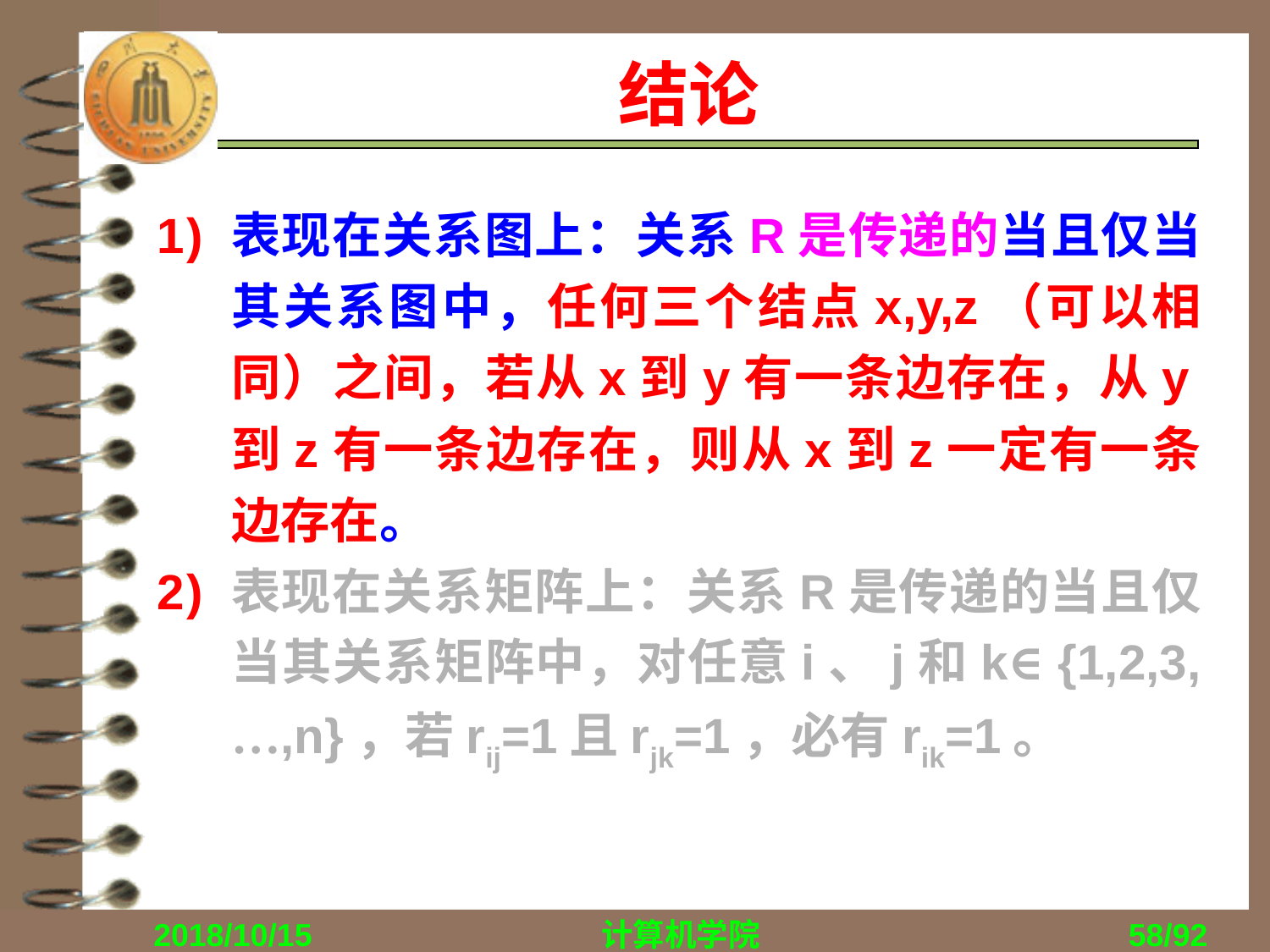

# 结论
表现在关系图上：关系R是传递的当且仅当其关系图中，任何三个结点x,y,z（可以相同）之间，若从x到y有一条边存在，从y到z有一条边存在，则从x到z一定有一条边存在。
表现在关系矩阵上：关系R是传递的当且仅当其关系矩阵中，对任意i、j和k∈ {1,2,3,…,n}，若rij=1且rjk=1，必有rik=1。
2018/10/15
计算机学院
58/92